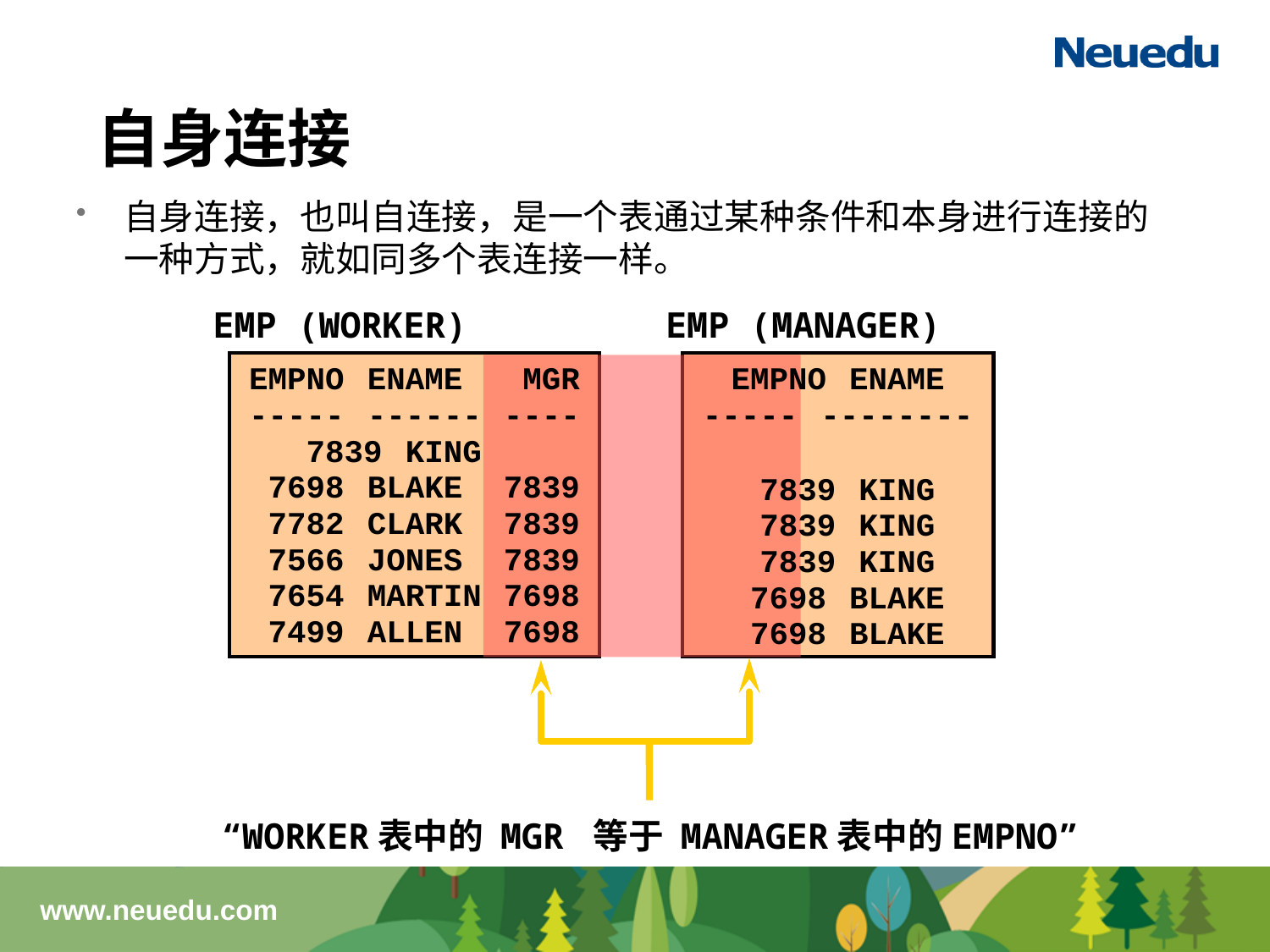

# 自身连接
自身连接，也叫自连接，是一个表通过某种条件和本身进行连接的一种方式，就如同多个表连接一样。
EMP (WORKER)
EMP (MANAGER)

EMPNO	ENAME	 MGR
-----	------	----
 7839	KING
 7698	BLAKE	7839
 7782	CLARK	7839
 7566	JONES	7839
 7654	MARTIN	7698
 7499	ALLEN	7698
EMPNO	ENAME
-----	--------
 7839	KING
 7839	KING
 7839	KING
 7698	BLAKE
 7698	BLAKE

“WORKER表中的 MGR 等于 MANAGER表中的EMPNO”